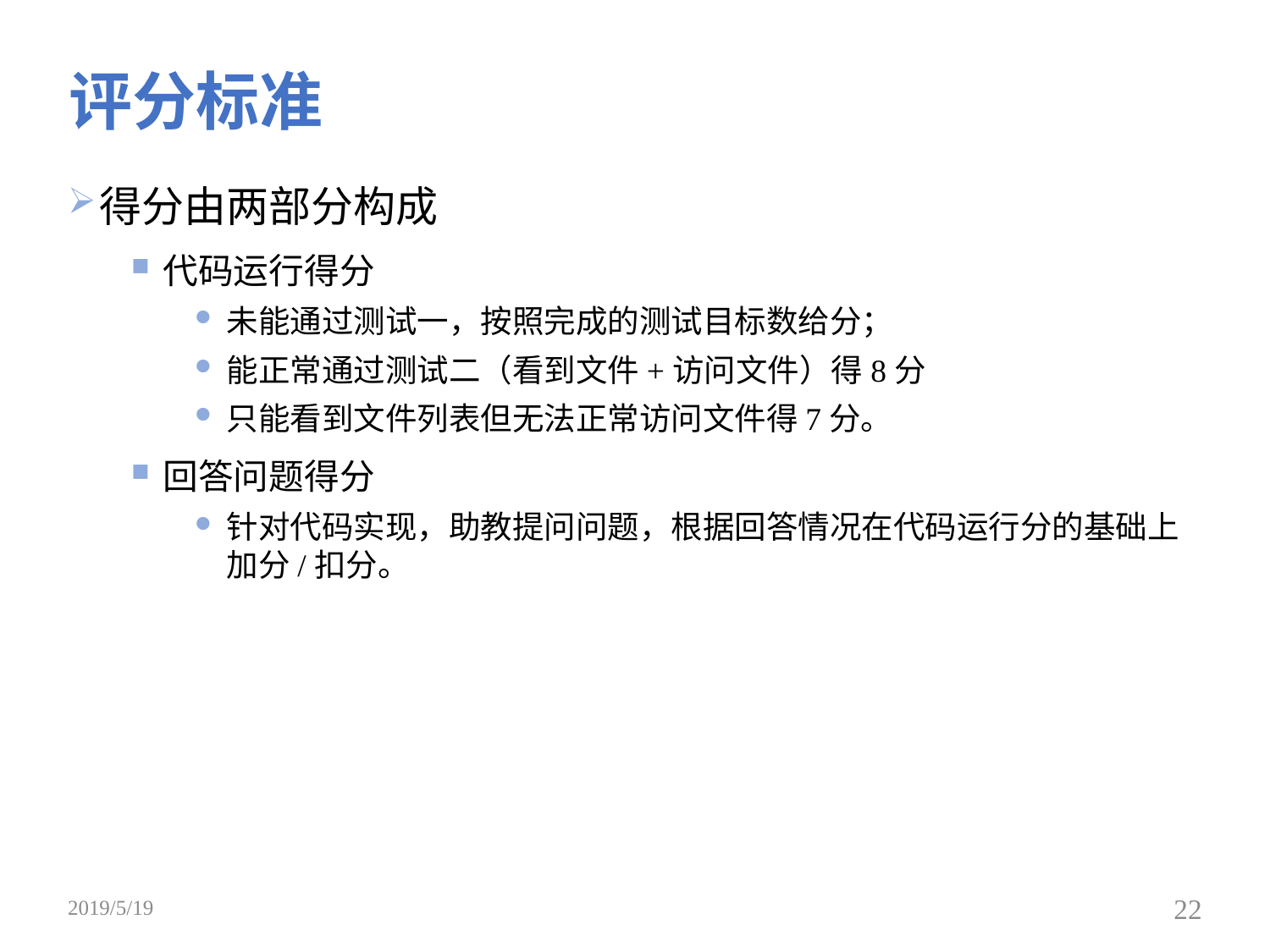

# 评分标准
得分由两部分构成
代码运行得分
未能通过测试一，按照完成的测试目标数给分；
能正常通过测试二（看到文件+访问文件）得8分
只能看到文件列表但无法正常访问文件得7分。
回答问题得分
针对代码实现，助教提问问题，根据回答情况在代码运行分的基础上加分/扣分。
2019/5/19
22